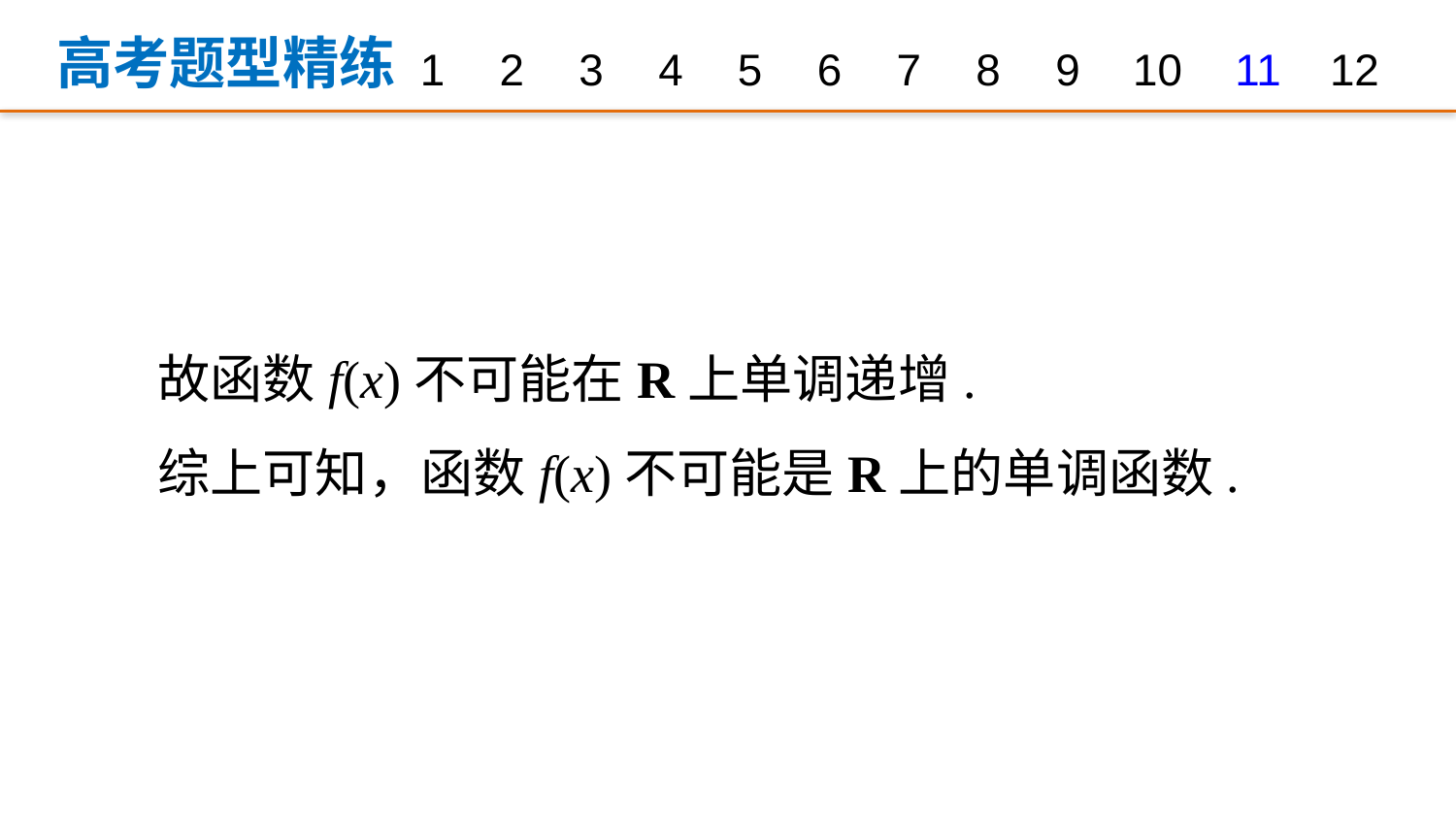

高考题型精练
1
2
3
4
5
6
7
8
9
12
10
11
故函数f(x)不可能在R上单调递增.
综上可知，函数f(x)不可能是R上的单调函数.